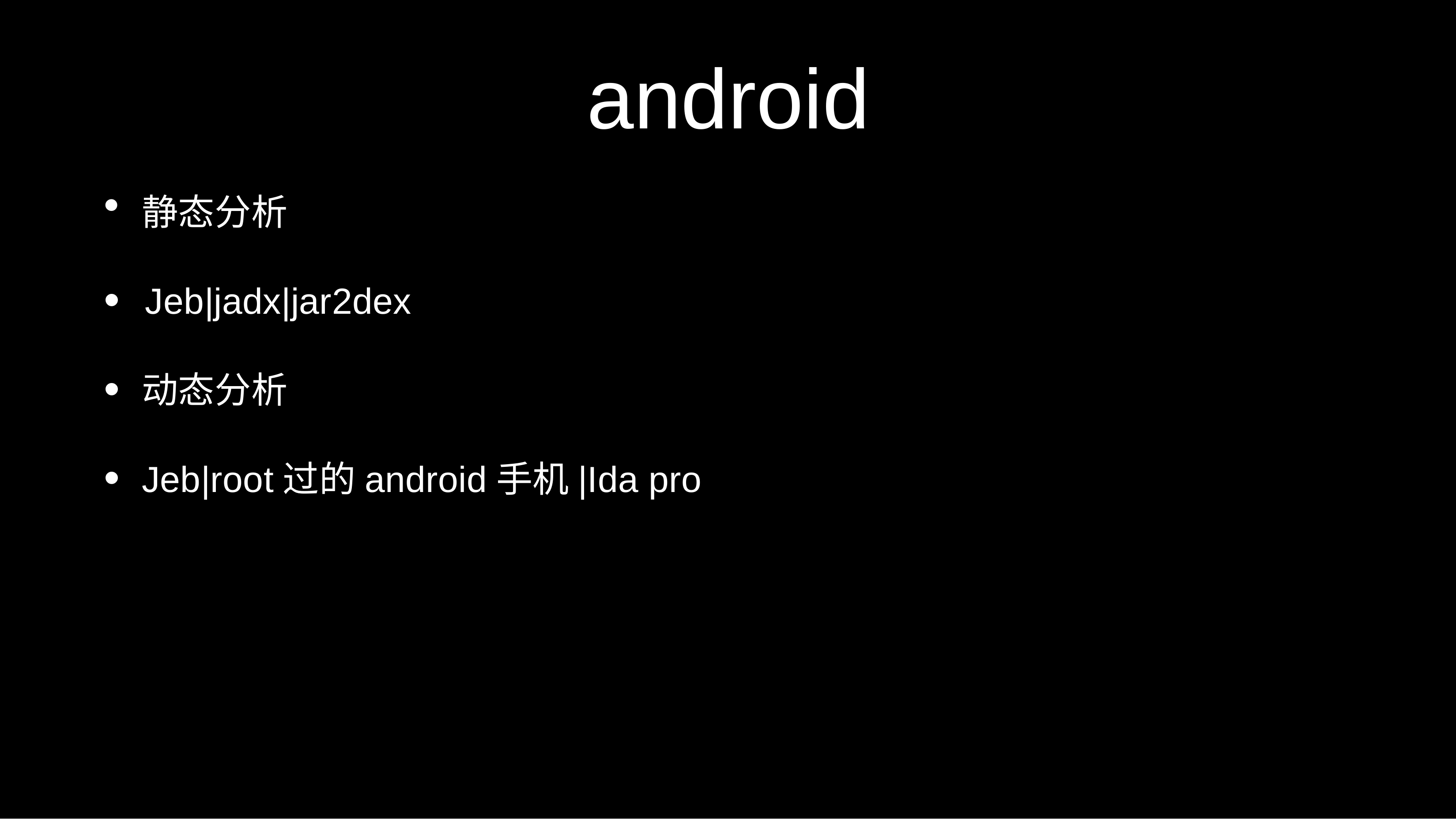

# android
静态分析

Jeb|jadx|jar2dex

动态分析

Jeb|root过的android手机|Ida pro